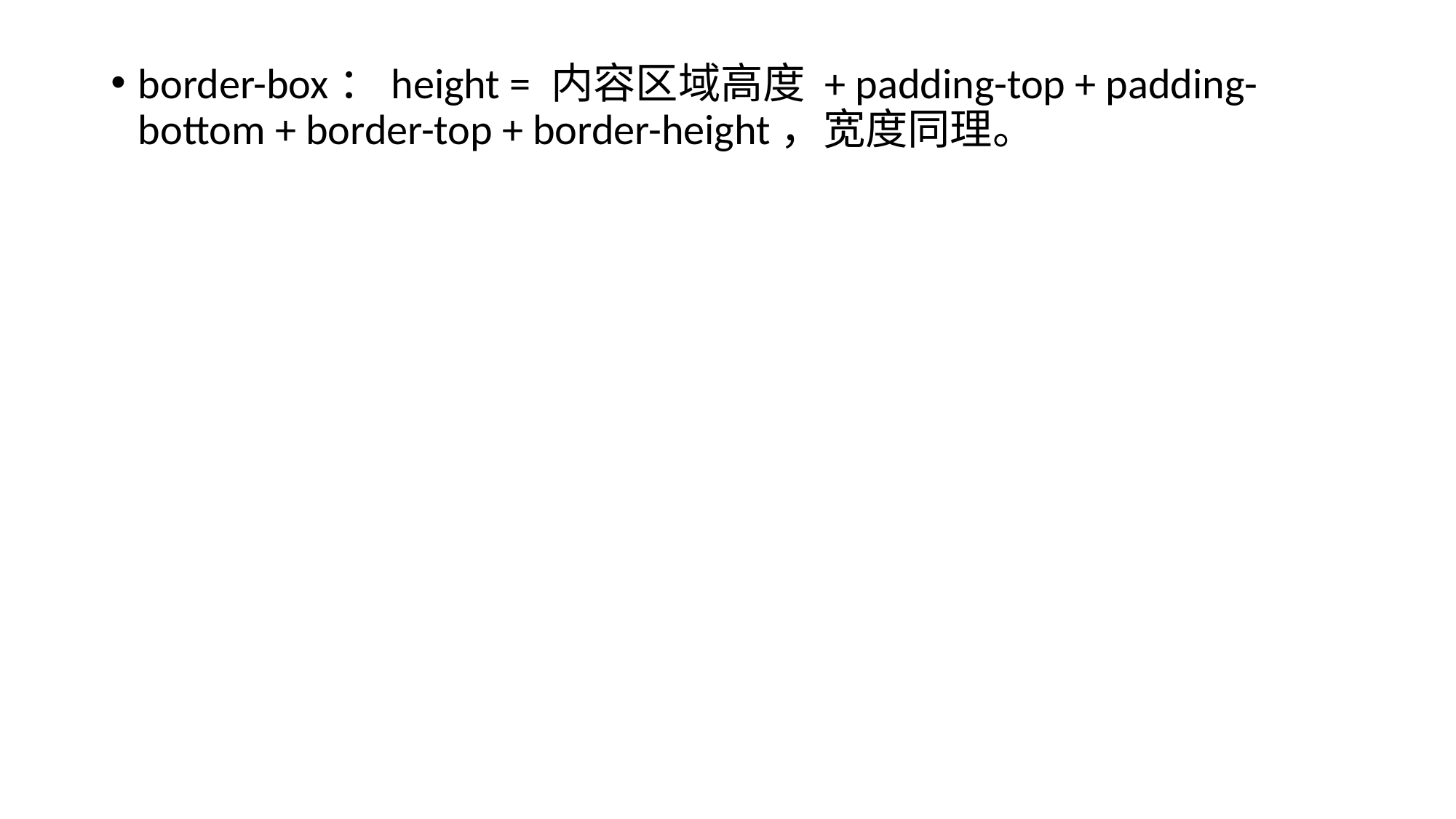

border-box：height = 内容区域高度 + padding-top + padding-bottom + border-top + border-height，宽度同理。